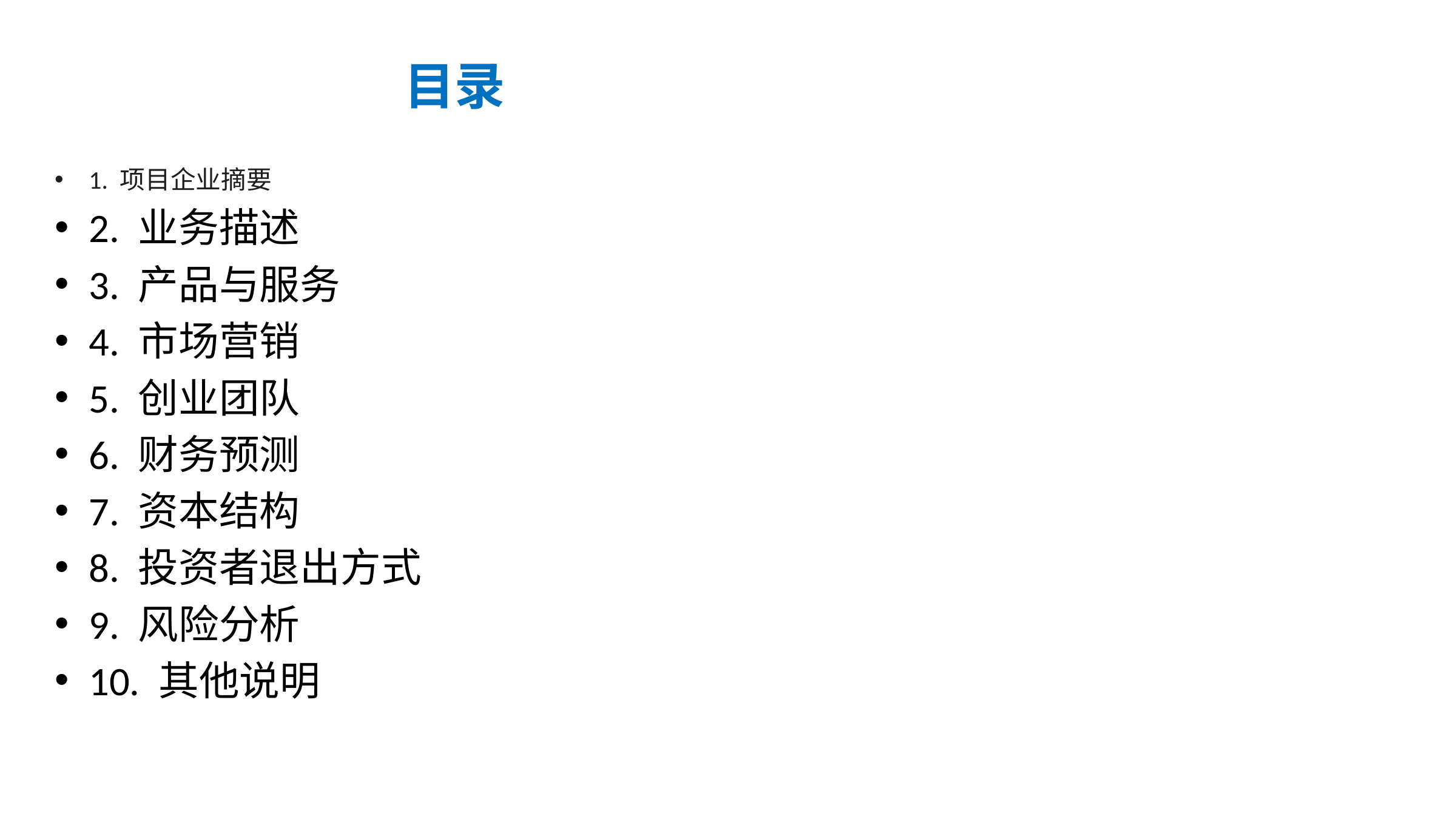

# 目录
1. 项目企业摘要
2. 业务描述
3. 产品与服务
4. 市场营销
5. 创业团队
6. 财务预测
7. 资本结构
8. 投资者退出方式
9. 风险分析
10. 其他说明